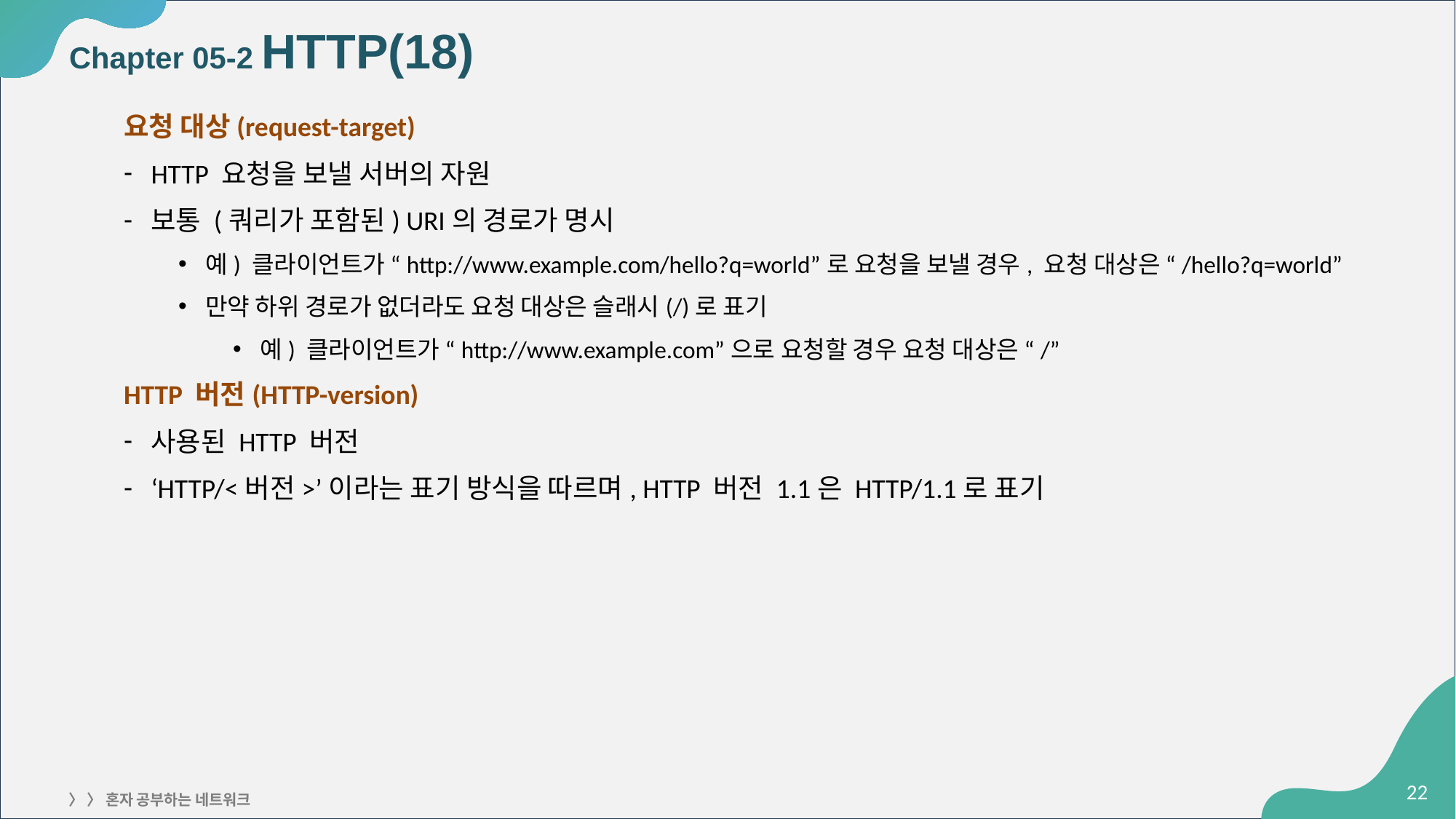

# Chapter 05-2 HTTP(18)
요청 대상(request-target)
HTTP 요청을 보낼 서버의 자원
보통 (쿼리가 포함된) URI의 경로가 명시
예) 클라이언트가 “http://www.example.com/hello?q=world”로 요청을 보낼 경우, 요청 대상은 “/hello?q=world”
만약 하위 경로가 없더라도 요청 대상은 슬래시(/)로 표기
예) 클라이언트가 “http://www.example.com”으로 요청할 경우 요청 대상은 “/”
HTTP 버전(HTTP-version)
사용된 HTTP 버전
‘HTTP/<버전>’이라는 표기 방식을 따르며, HTTP 버전 1.1은 HTTP/1.1로 표기
22
〉 〉 혼자 공부하는 네트워크